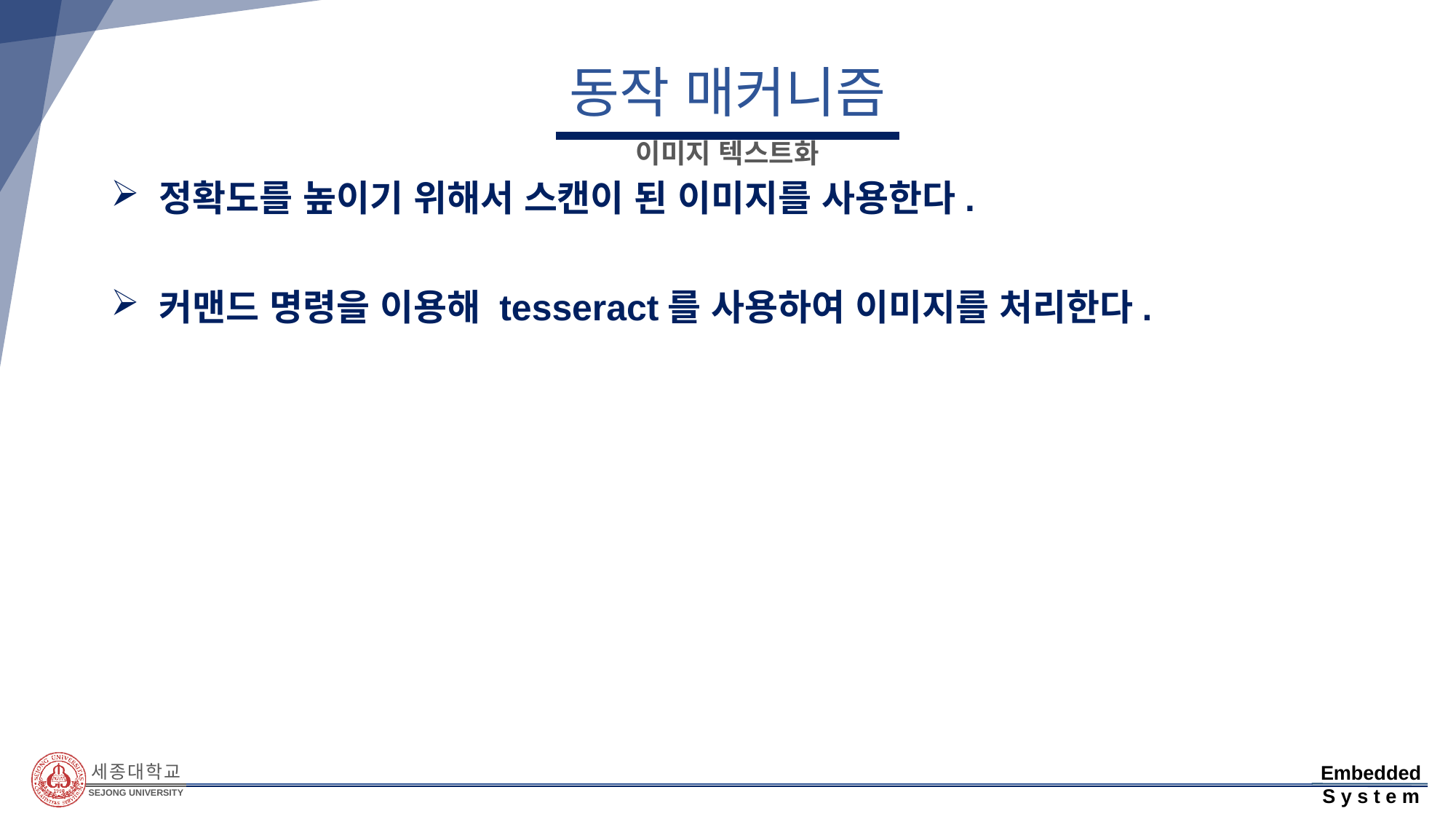

# 동작 매커니즘
이미지 텍스트화
 정확도를 높이기 위해서 스캔이 된 이미지를 사용한다.

 커맨드 명령을 이용해 tesseract를 사용하여 이미지를 처리한다.